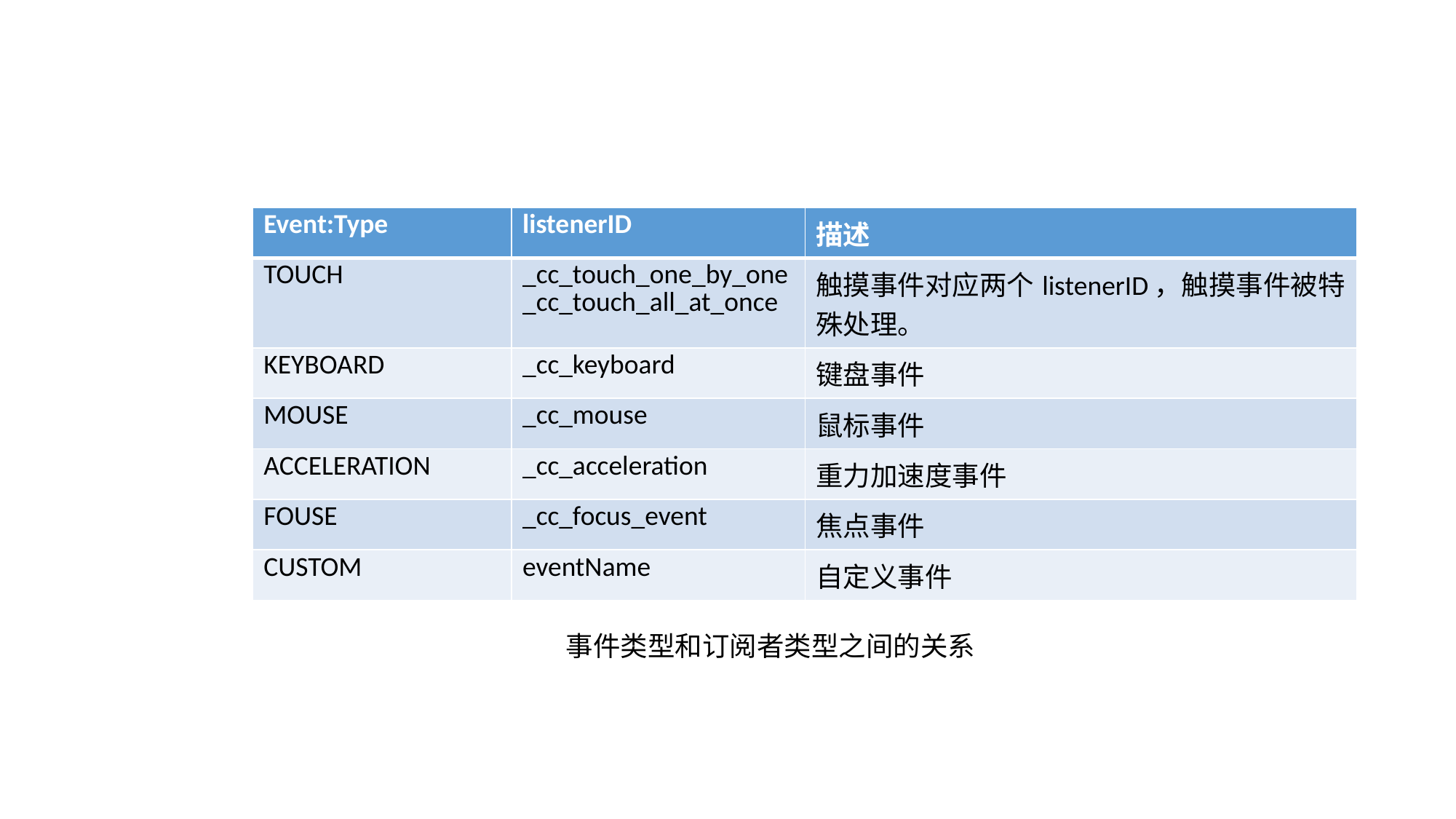

| Event:Type | listenerID | 描述 |
| --- | --- | --- |
| TOUCH | \_cc\_touch\_one\_by\_one \_cc\_touch\_all\_at\_once | 触摸事件对应两个listenerID，触摸事件被特殊处理。 |
| KEYBOARD | \_cc\_keyboard | 键盘事件 |
| MOUSE | \_cc\_mouse | 鼠标事件 |
| ACCELERATION | \_cc\_acceleration | 重力加速度事件 |
| FOUSE | \_cc\_focus\_event | 焦点事件 |
| CUSTOM | eventName | 自定义事件 |
事件类型和订阅者类型之间的关系